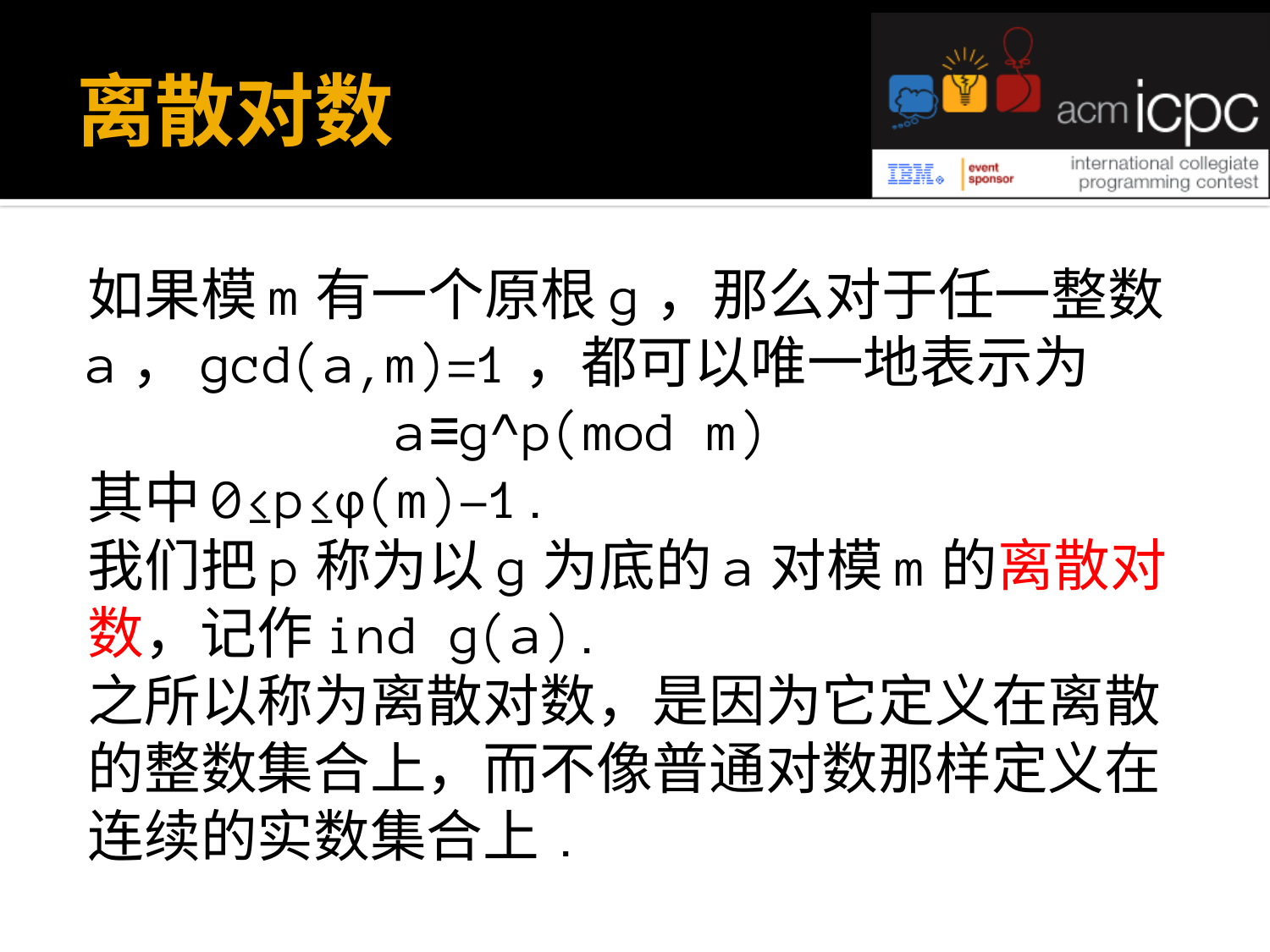

# 离散对数
如果模m有一个原根g，那么对于任一整数a，gcd(a,m)=1，都可以唯一地表示为
          a≡g^p(mod m)
其中0≤p≤φ(m)-1.
我们把p称为以g为底的a对模m的离散对数，记作ind g(a).
之所以称为离散对数，是因为它定义在离散的整数集合上，而不像普通对数那样定义在连续的实数集合上.